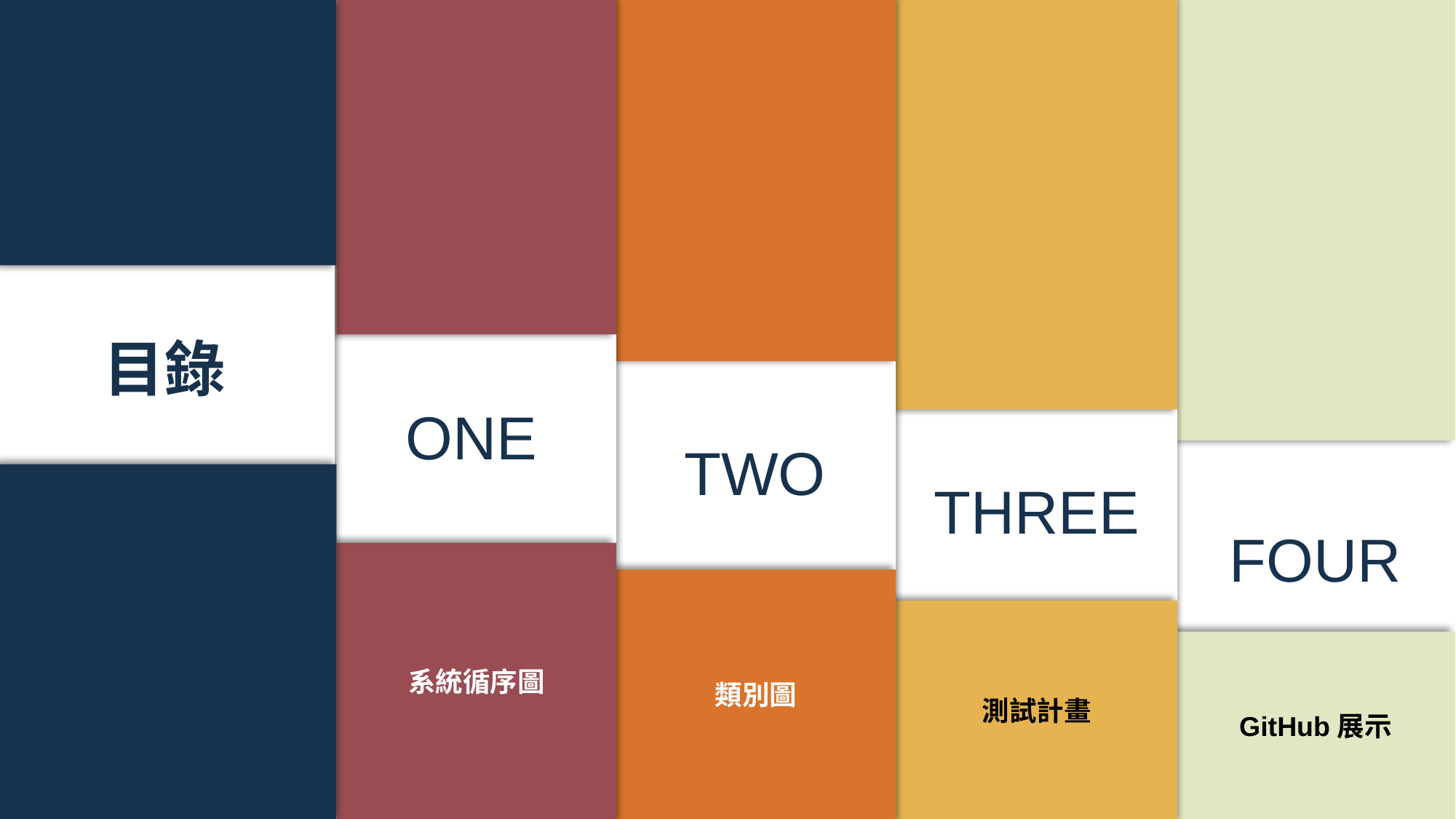

目錄

類別圖
TWO

測試計畫
THREE

GitHub展示
FOUR

系統循序圖
ONE